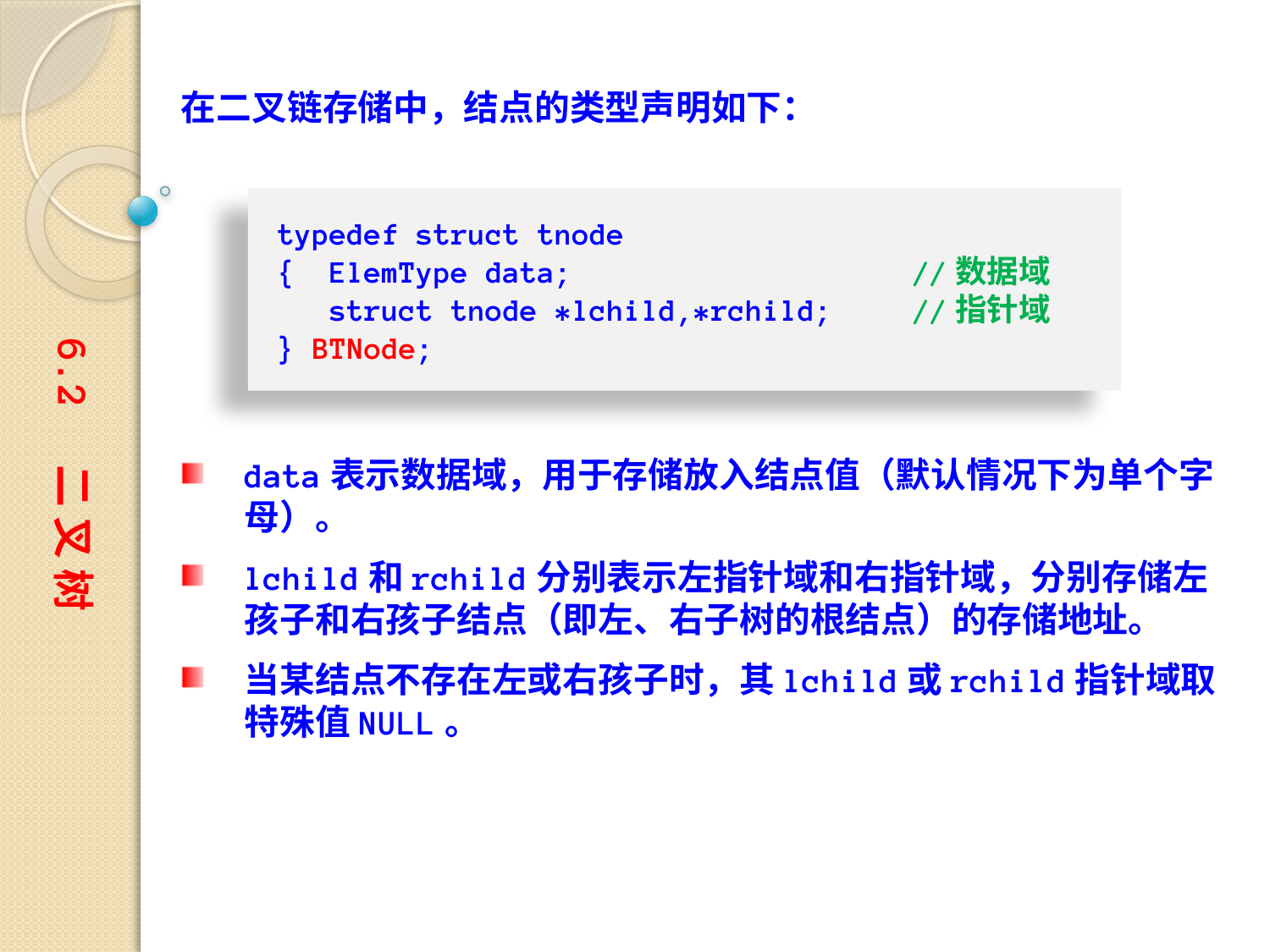

在二叉链存储中，结点的类型声明如下：
typedef struct tnode
{  ElemType data;			//数据域
   struct tnode *lchild,*rchild;	//指针域
} BTNode;
6.2  二 叉 树
data表示数据域，用于存储放入结点值（默认情况下为单个字母）。
lchild和rchild分别表示左指针域和右指针域，分别存储左孩子和右孩子结点（即左、右子树的根结点）的存储地址。
当某结点不存在左或右孩子时，其lchild或rchild指针域取特殊值NULL。